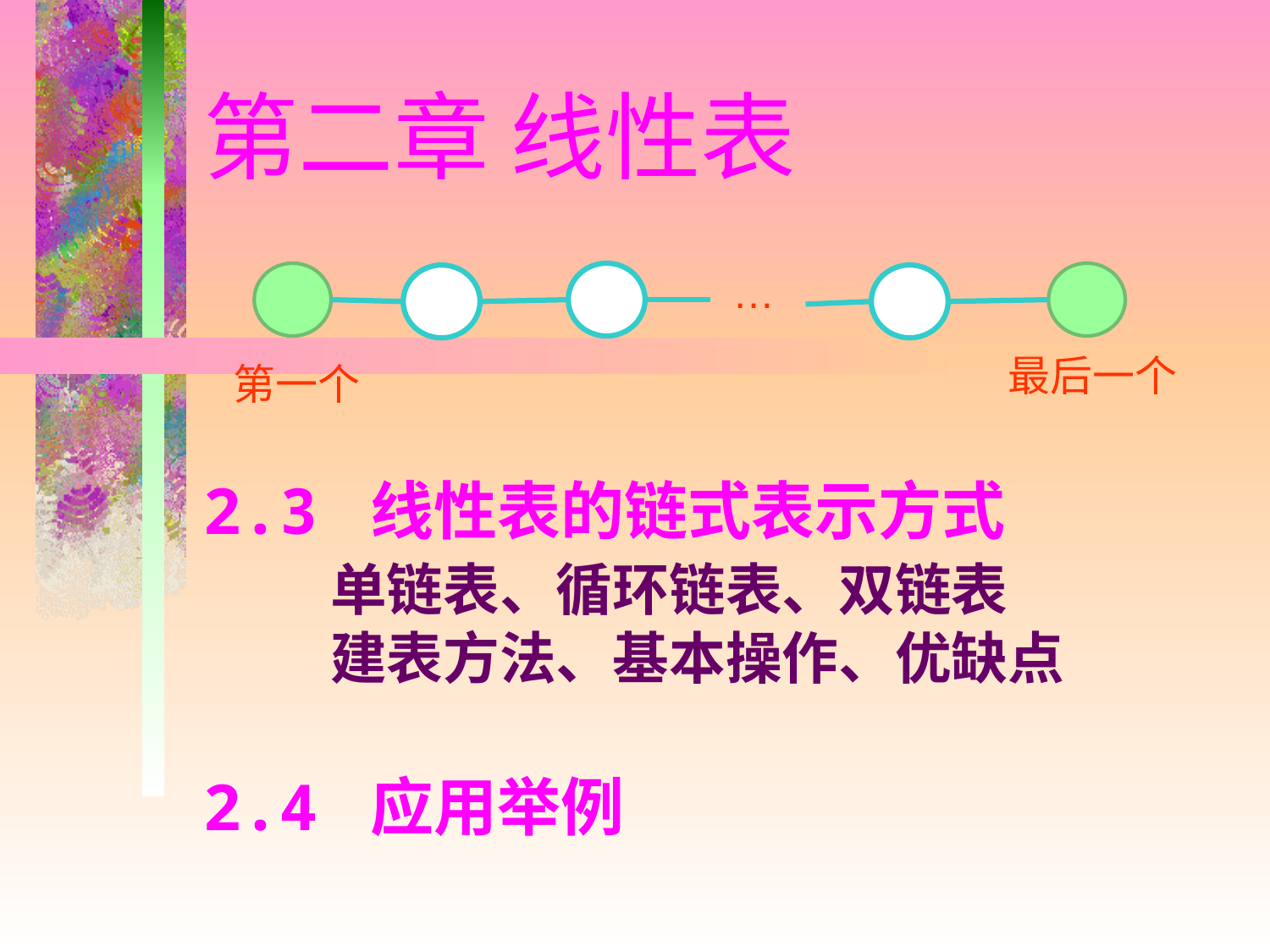

# 第二章 线性表 2.3 线性表的链式表示方式 单链表、循环链表、双链表 建表方法、基本操作、优缺点 2.4 应用举例
…

最后一个
第一个